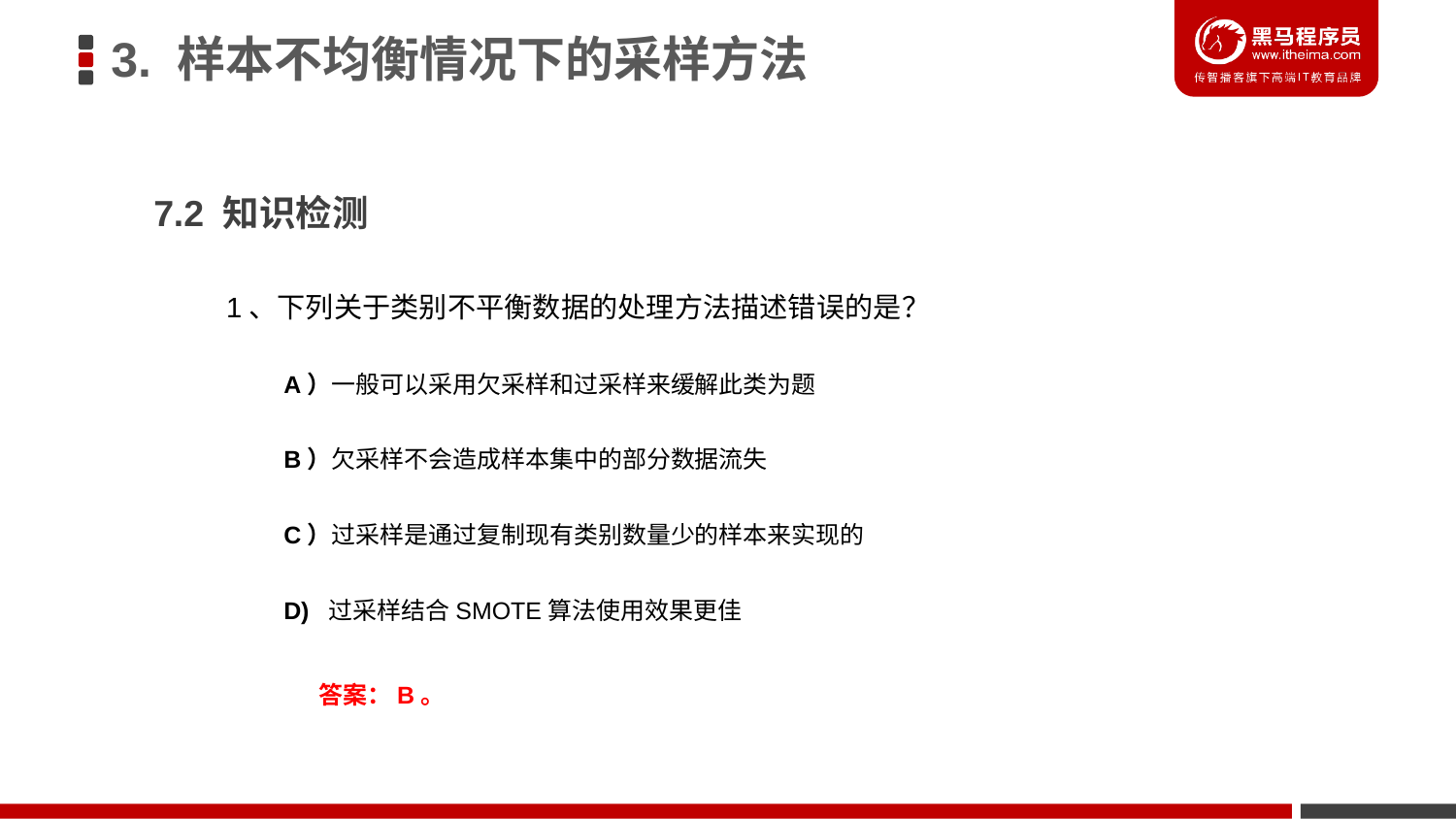

3. 样本不均衡情况下的采样方法
7.2 知识检测
1、下列关于类别不平衡数据的处理方法描述错误的是？
A）一般可以采用欠采样和过采样来缓解此类为题

B）欠采样不会造成样本集中的部分数据流失

C）过采样是通过复制现有类别数量少的样本来实现的

D)  过采样结合SMOTE算法使用效果更佳
答案：B。